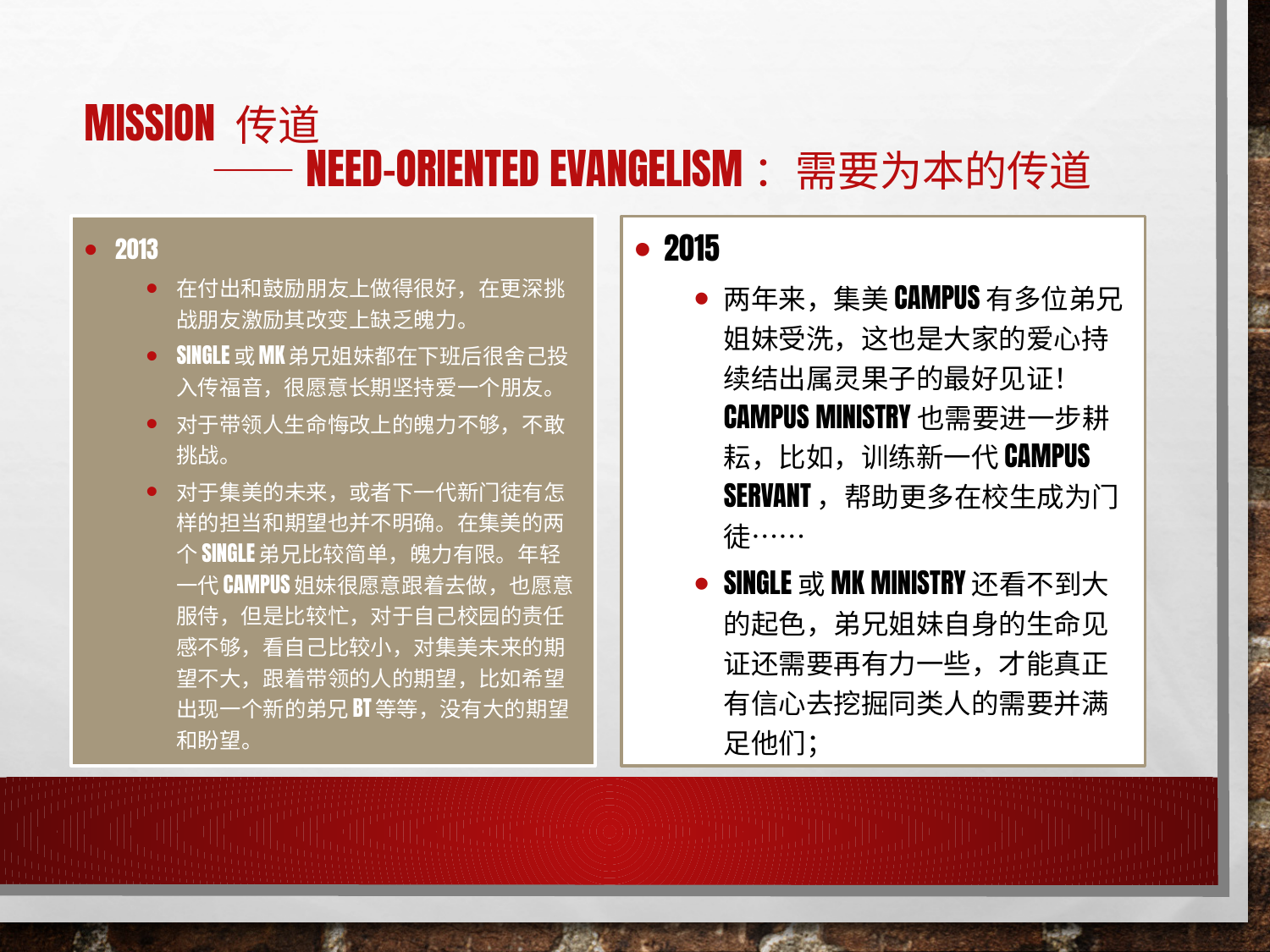

# Mission 传道 ——Need-oriented Evangelism：需要为本的传道
2013
在付出和鼓励朋友上做得很好，在更深挑战朋友激励其改变上缺乏魄力。
Single或MK弟兄姐妹都在下班后很舍己投入传福音，很愿意长期坚持爱一个朋友。
对于带领人生命悔改上的魄力不够，不敢挑战。
对于集美的未来，或者下一代新门徒有怎样的担当和期望也并不明确。在集美的两个single弟兄比较简单，魄力有限。年轻一代campus姐妹很愿意跟着去做，也愿意服侍，但是比较忙，对于自己校园的责任感不够，看自己比较小，对集美未来的期望不大，跟着带领的人的期望，比如希望出现一个新的弟兄BT等等，没有大的期望和盼望。
2015
两年来，集美Campus有多位弟兄姐妹受洗，这也是大家的爱心持续结出属灵果子的最好见证！Campus Ministry也需要进一步耕耘，比如，训练新一代Campus Servant，帮助更多在校生成为门徒……
Single或MK Ministry还看不到大的起色，弟兄姐妹自身的生命见证还需要再有力一些，才能真正有信心去挖掘同类人的需要并满足他们；